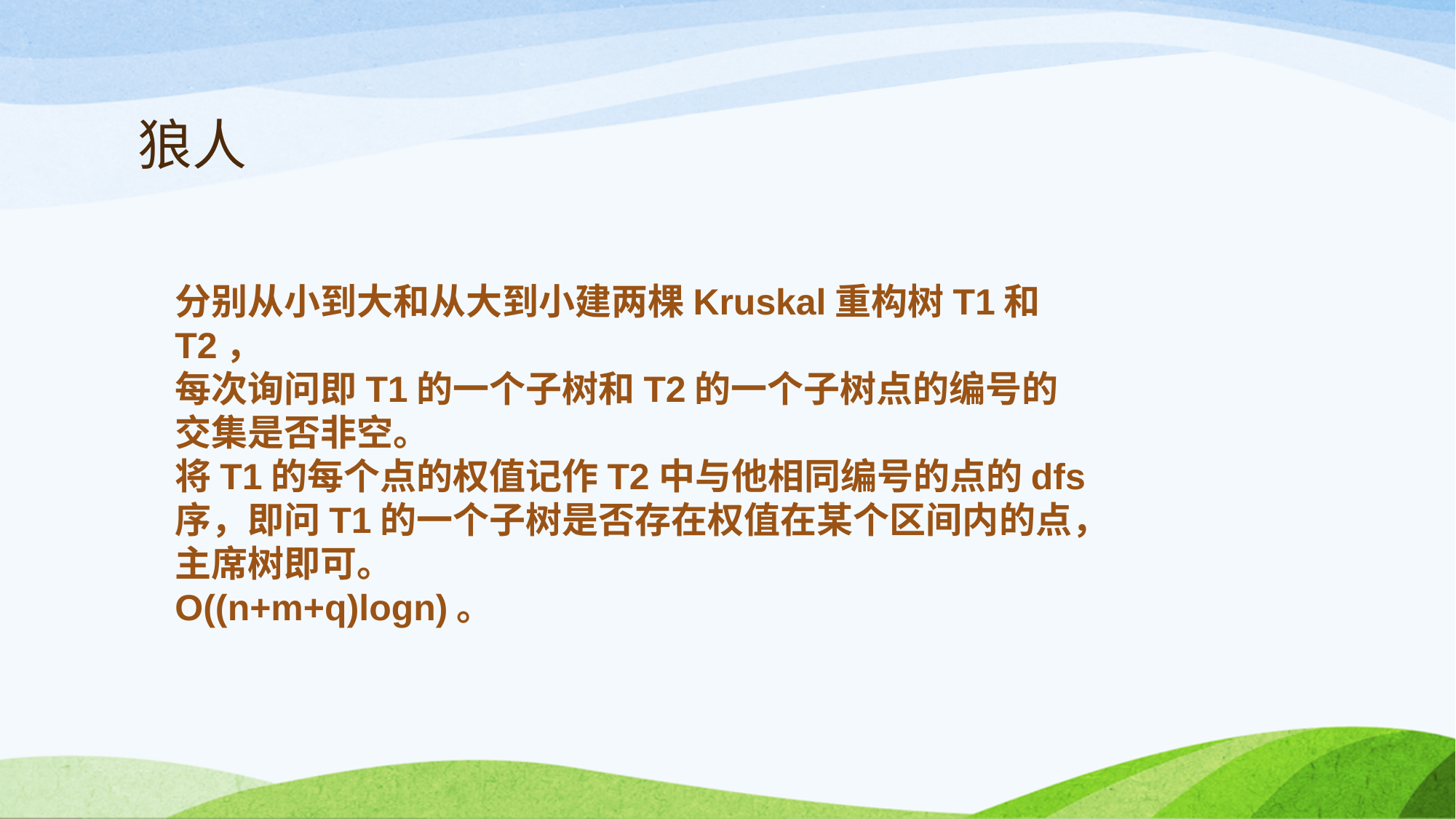

# 狼人
分别从小到大和从大到小建两棵Kruskal重构树T1和T2，
每次询问即T1的一个子树和T2的一个子树点的编号的交集是否非空。
将T1的每个点的权值记作T2中与他相同编号的点的dfs序，即问T1的一个子树是否存在权值在某个区间内的点，主席树即可。
O((n+m+q)logn)。